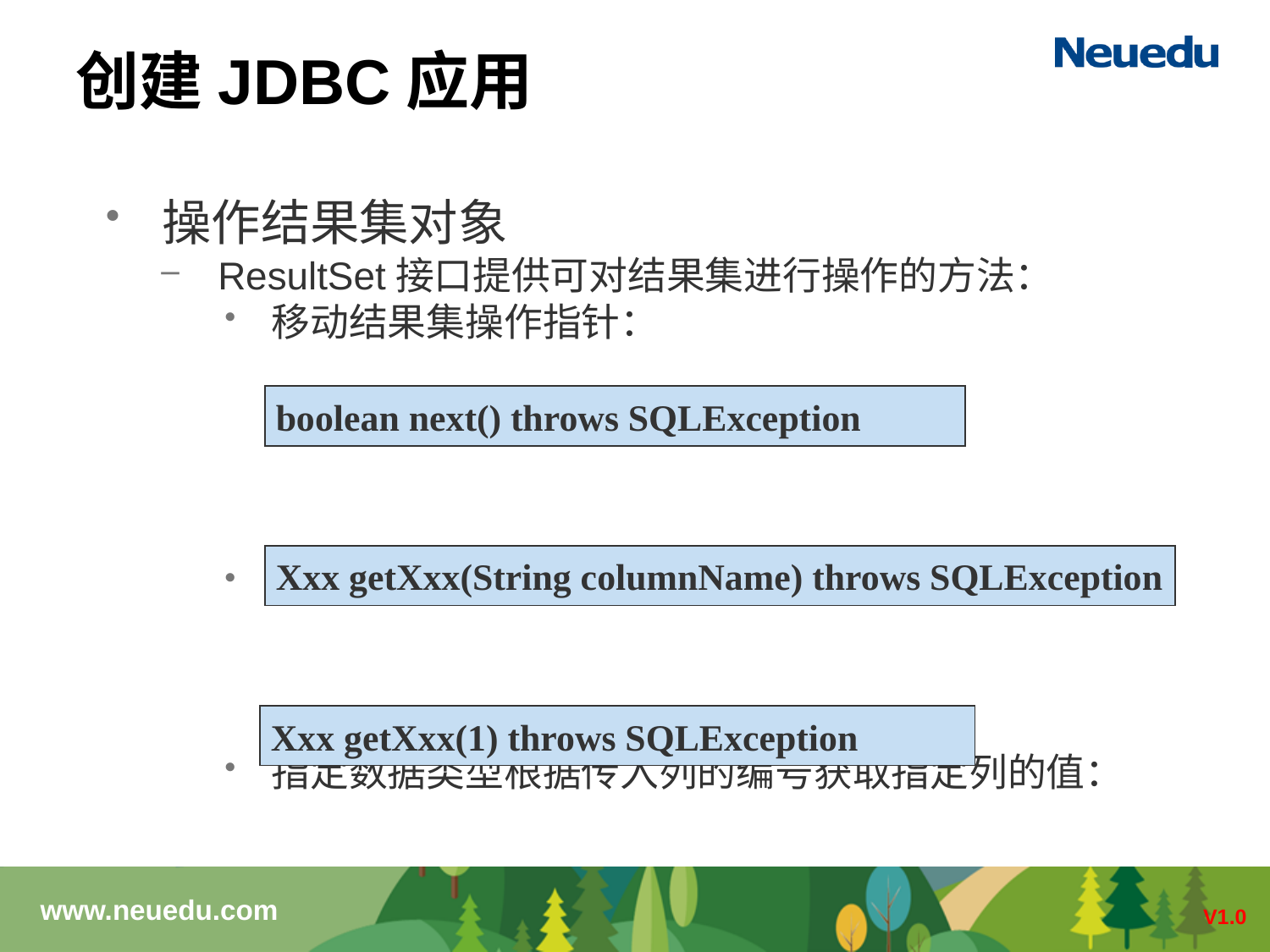

# 创建JDBC应用
操作结果集对象
ResultSet接口提供可对结果集进行操作的方法：
移动结果集操作指针：

指定数据类型根据传入列的名字获取指定列的值：

指定数据类型根据传入列的编号获取指定列的值：

boolean next() throws SQLException
Xxx getXxx(String columnName) throws SQLException
Xxx getXxx(1) throws SQLException